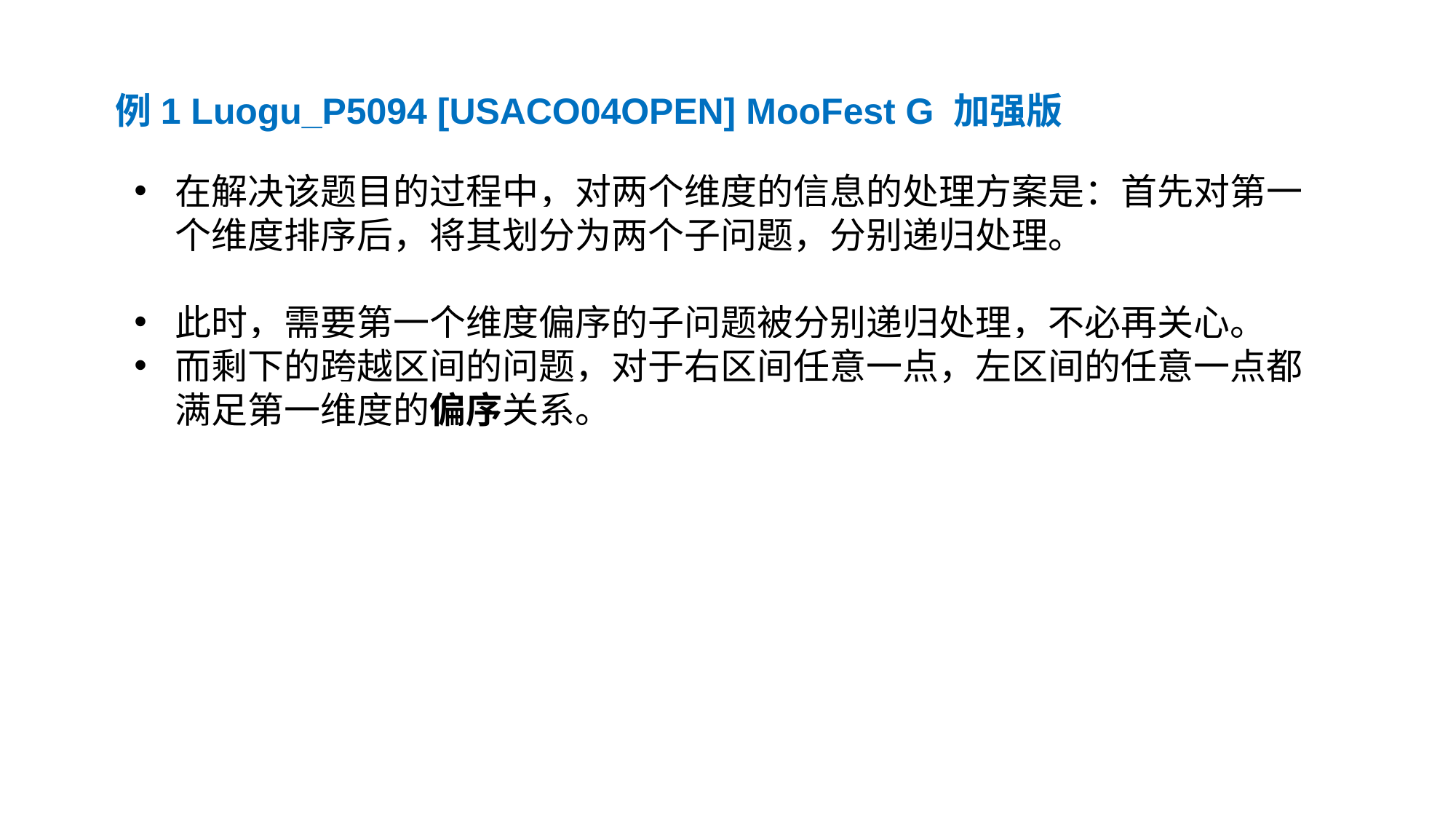

例1 Luogu_P5094 [USACO04OPEN] MooFest G 加强版
在解决该题目的过程中，对两个维度的信息的处理方案是：首先对第一个维度排序后，将其划分为两个子问题，分别递归处理。

此时，需要第一个维度偏序的子问题被分别递归处理，不必再关心。
而剩下的跨越区间的问题，对于右区间任意一点，左区间的任意一点都满足第一维度的偏序关系。